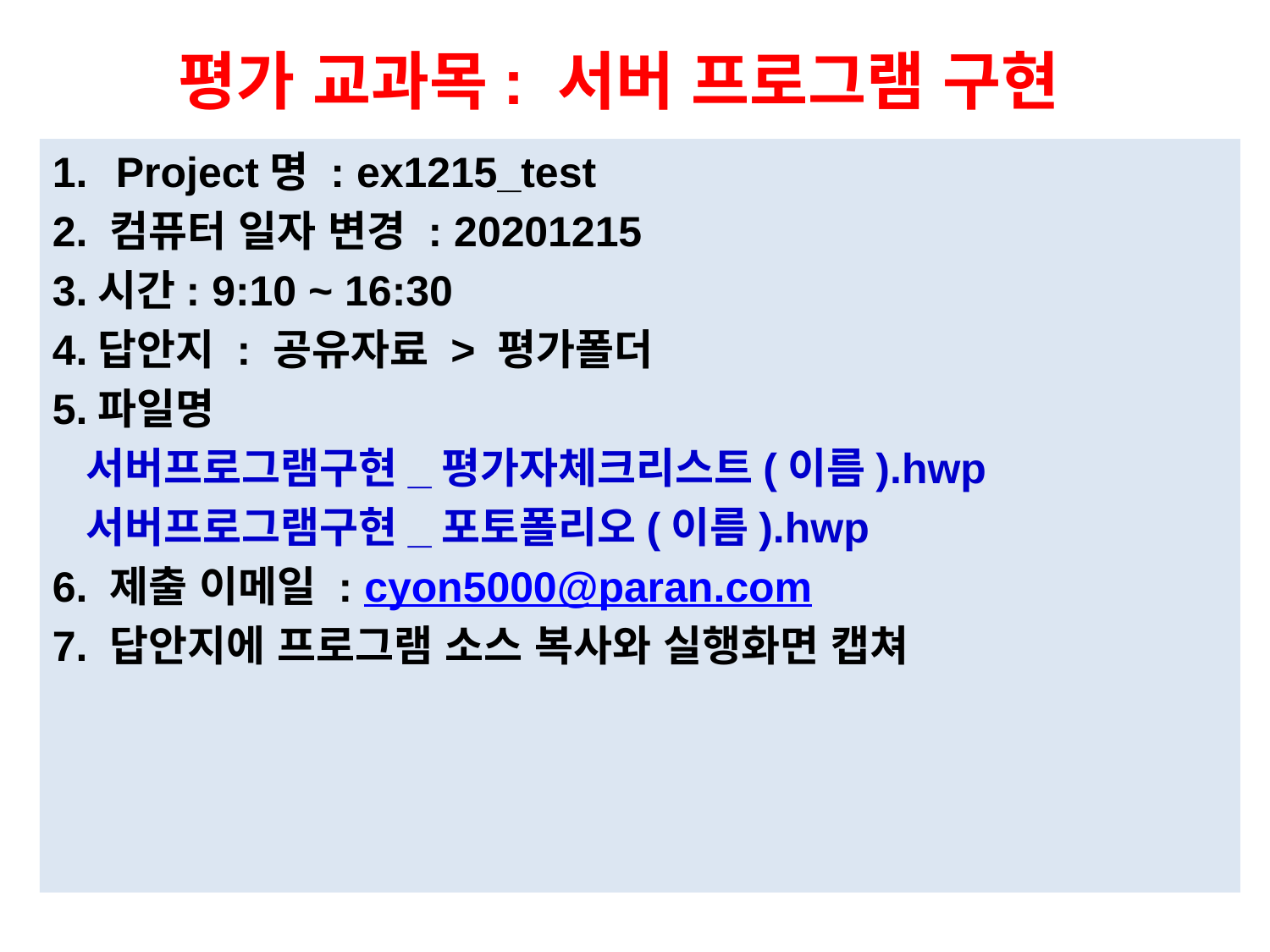

# 평가 교과목: 서버 프로그램 구현
Project명 : ex1215_test
2. 컴퓨터 일자 변경 : 20201215
3.시간: 9:10 ~ 16:30
4.답안지 : 공유자료 > 평가폴더
5.파일명
  서버프로그램구현_평가자체크리스트(이름).hwp
  서버프로그램구현_포토폴리오(이름).hwp
6. 제출 이메일 : cyon5000@paran.com
7. 답안지에 프로그램 소스 복사와 실행화면 캡쳐